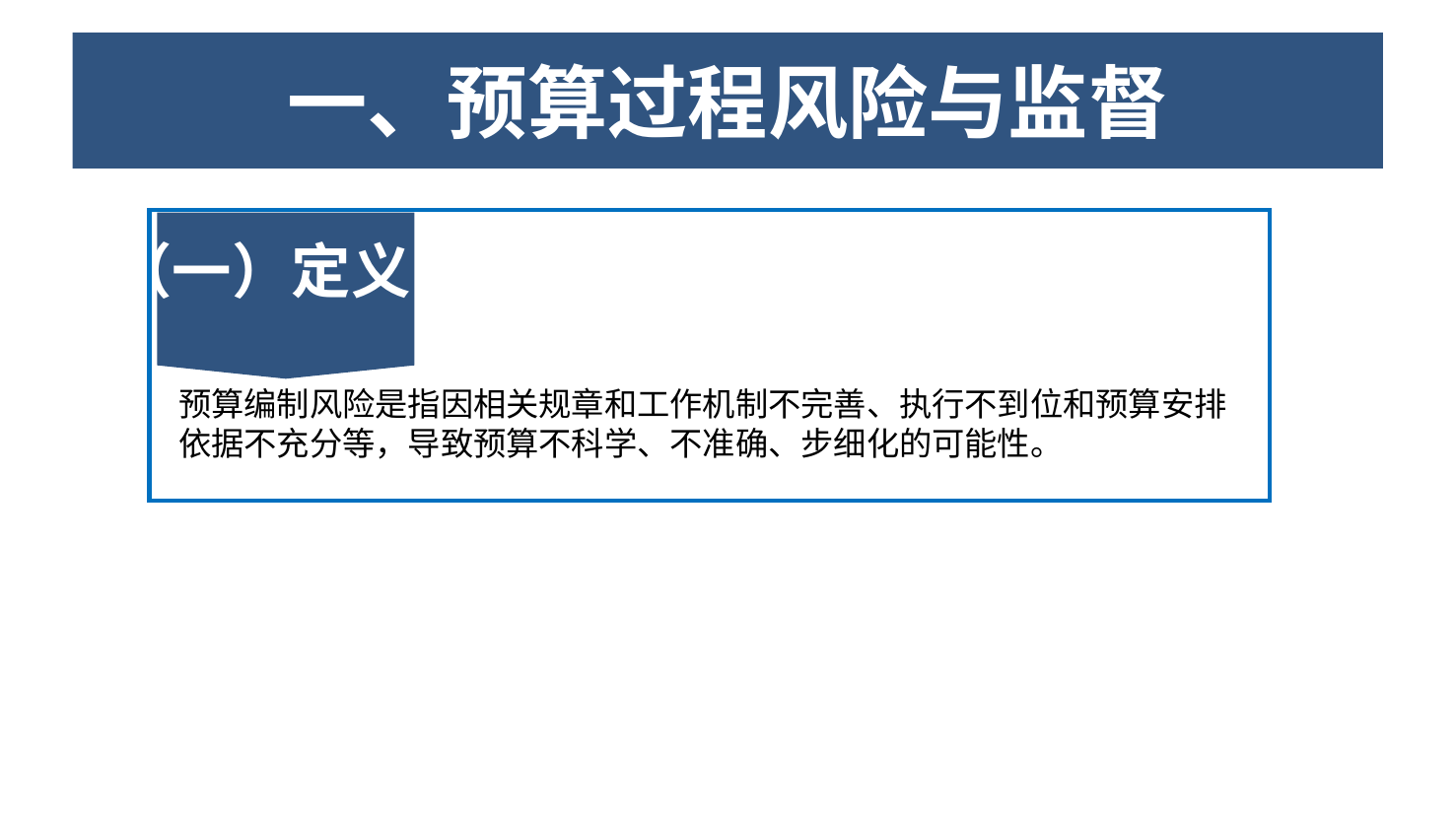

单击添加标题
# 一、预算过程风险与监督

（一）定义
02
03
04
预算编制风险是指因相关规章和工作机制不完善、执行不到位和预算安排依据不充分等，导致预算不科学、不准确、步细化的可能性。